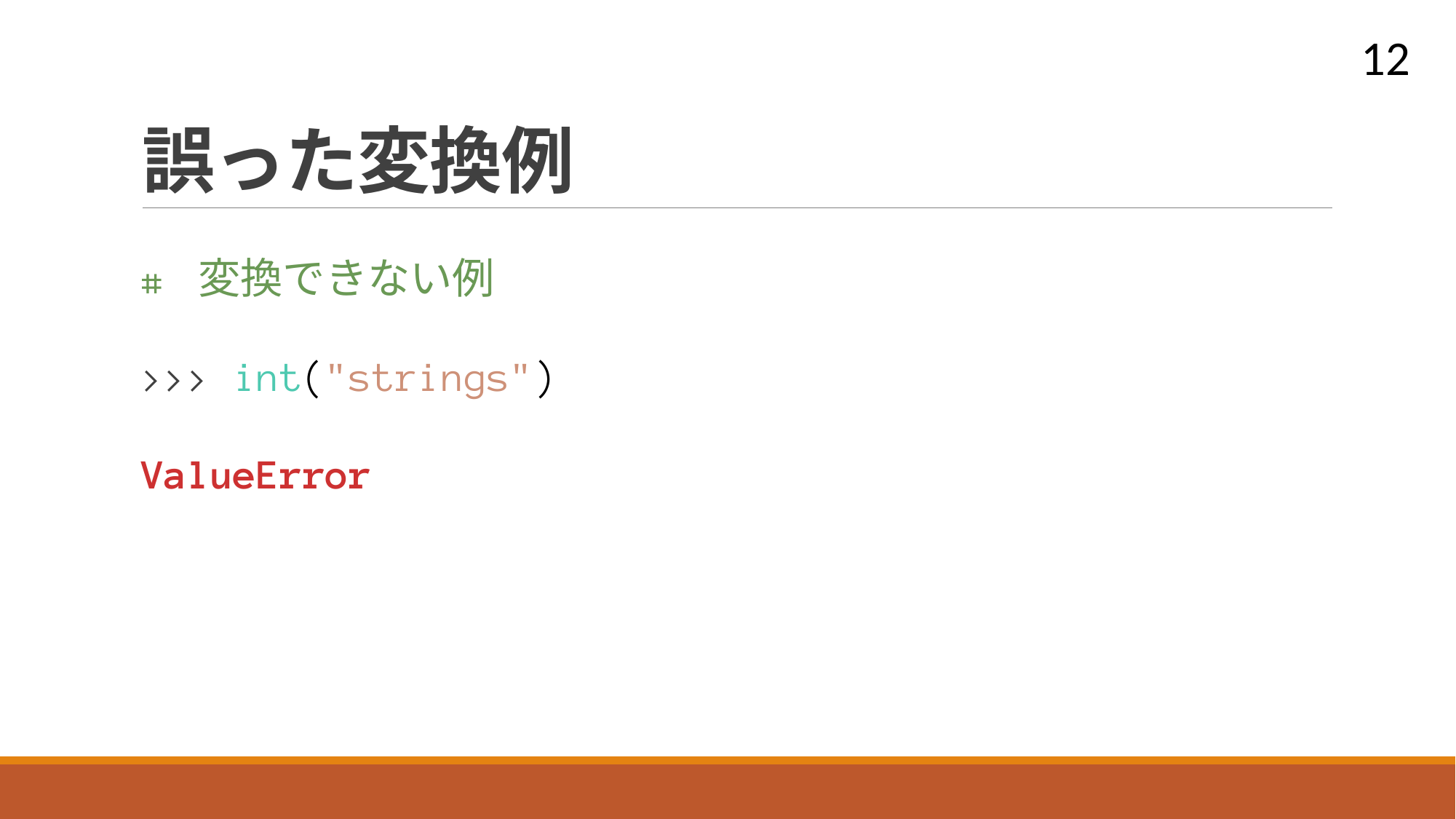

# 誤った変換例
12
# 変換できない例
>>> int("strings")
ValueError